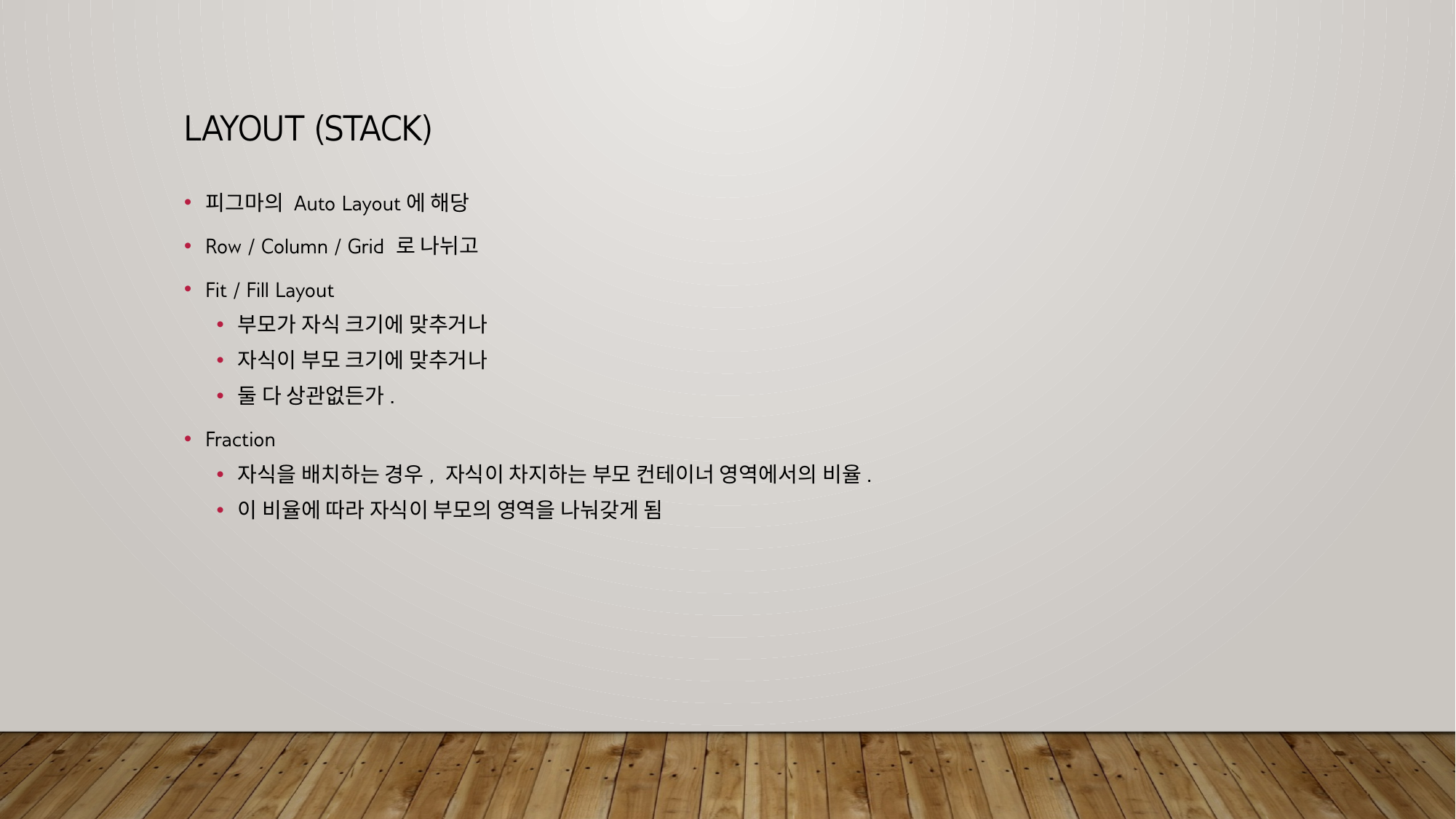

# Layout (Stack)
피그마의 Auto Layout에 해당
Row / Column / Grid 로 나뉘고
Fit / Fill Layout
부모가 자식 크기에 맞추거나
자식이 부모 크기에 맞추거나
둘 다 상관없든가.
Fraction
자식을 배치하는 경우, 자식이 차지하는 부모 컨테이너 영역에서의 비율.
이 비율에 따라 자식이 부모의 영역을 나눠갖게 됨